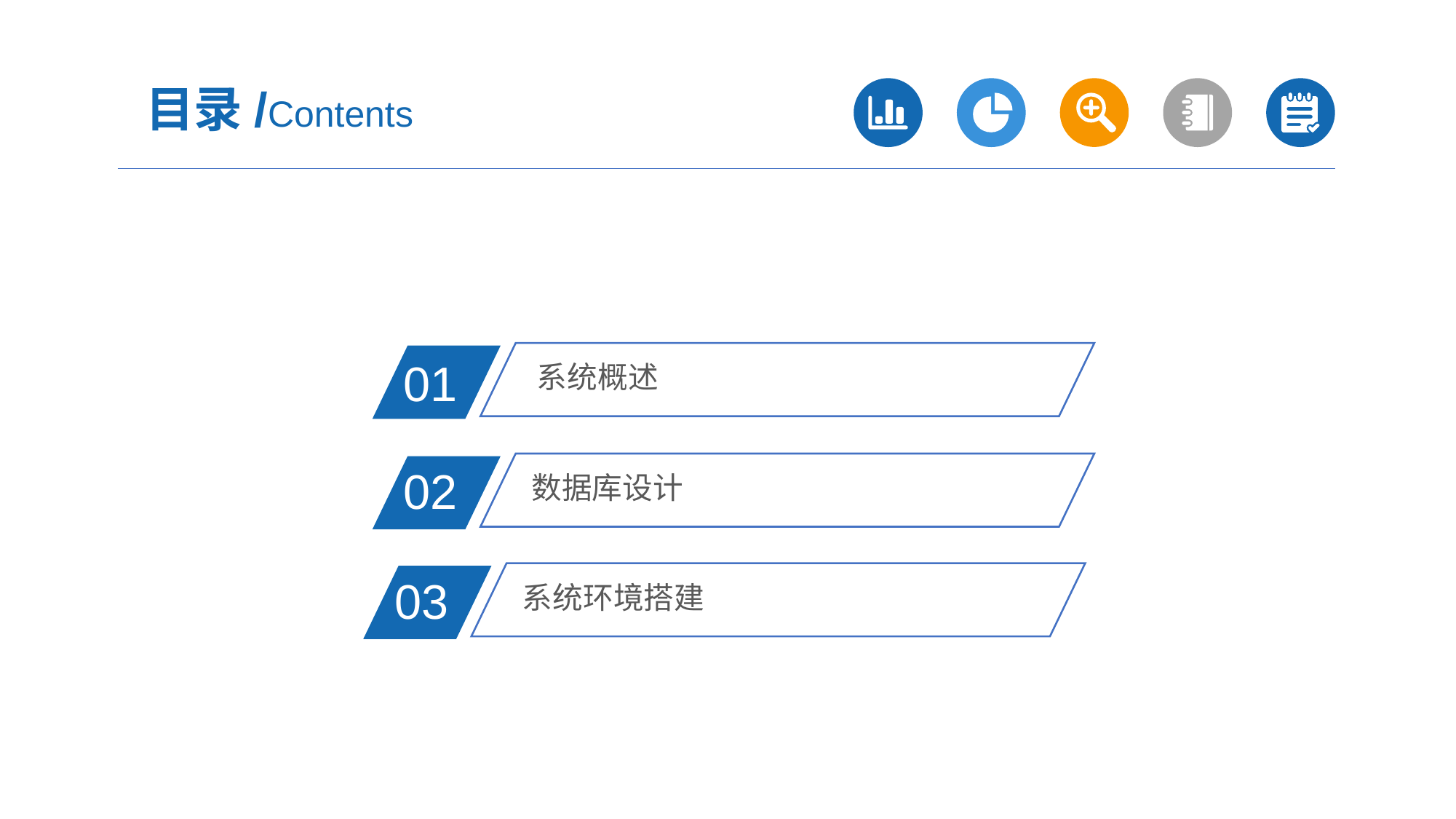

目录/Contents

系统概述

01

数据库设计
02

系统环境搭建
03